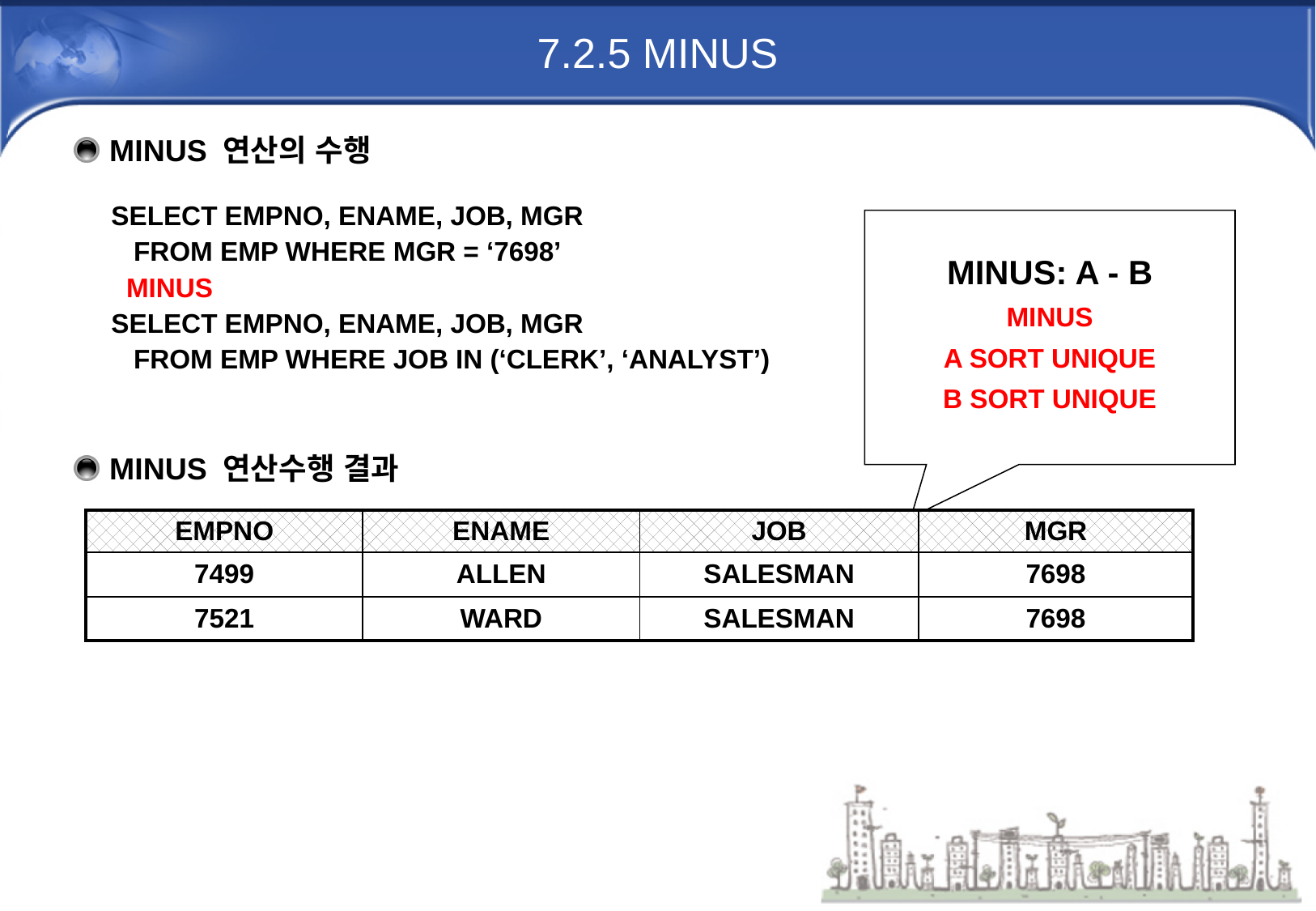

# 7.2.5 MINUS
MINUS 연산의 수행

     SELECT EMPNO, ENAME, JOB, MGR
        FROM EMP WHERE MGR = ‘7698’
       MINUS
     SELECT EMPNO, ENAME, JOB, MGR
        FROM EMP WHERE JOB IN (‘CLERK’, ‘ANALYST’)

MINUS: A - B
MINUS
A SORT UNIQUE
B SORT UNIQUE
MINUS 연산수행 결과

| EMPNO | ENAME | JOB | MGR |
| --- | --- | --- | --- |
| 7499 | ALLEN | SALESMAN | 7698 |
| 7521 | WARD | SALESMAN | 7698 |